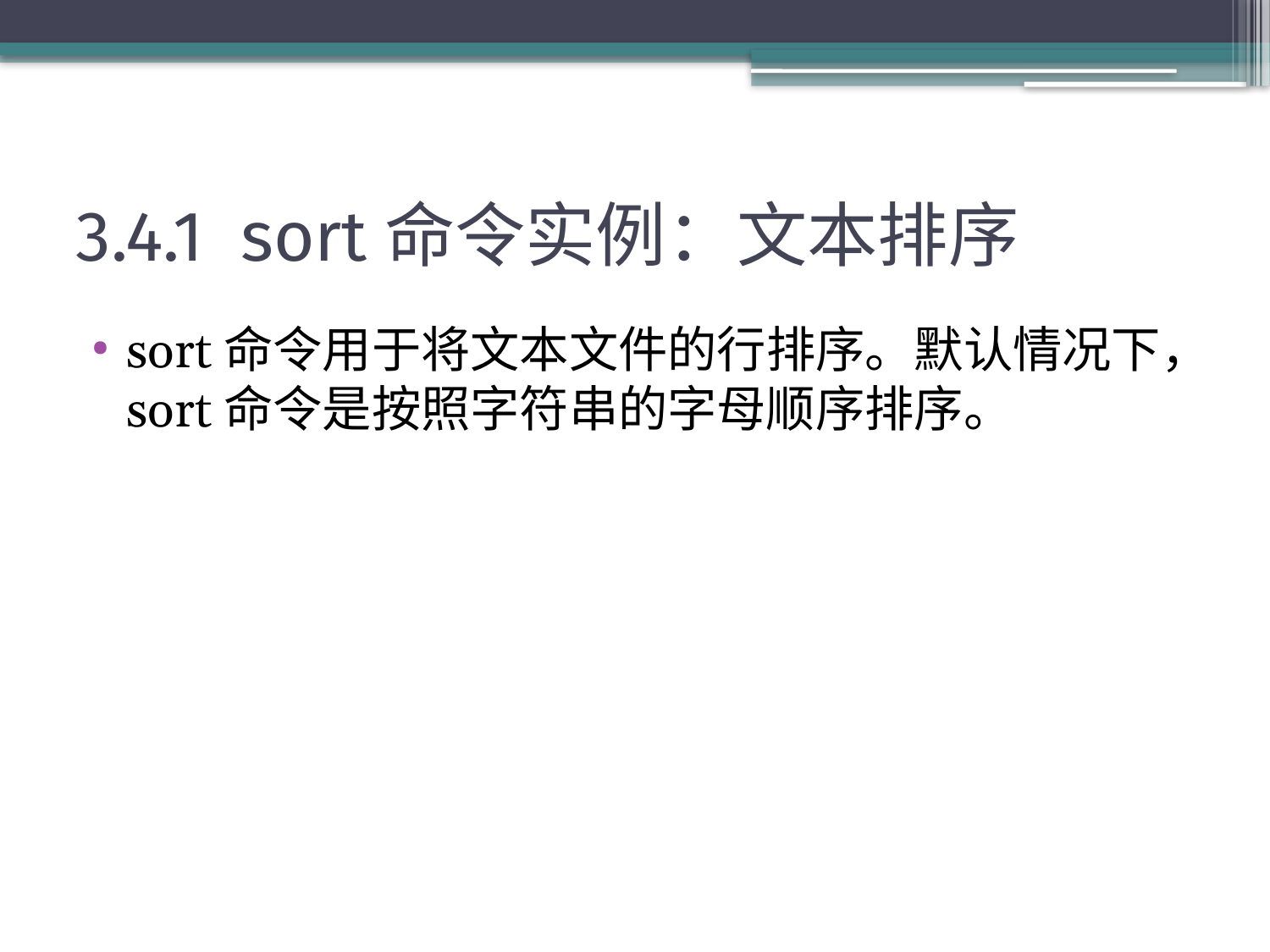

# 3.4.1  sort命令实例：文本排序
sort命令用于将文本文件的行排序。默认情况下，sort命令是按照字符串的字母顺序排序。